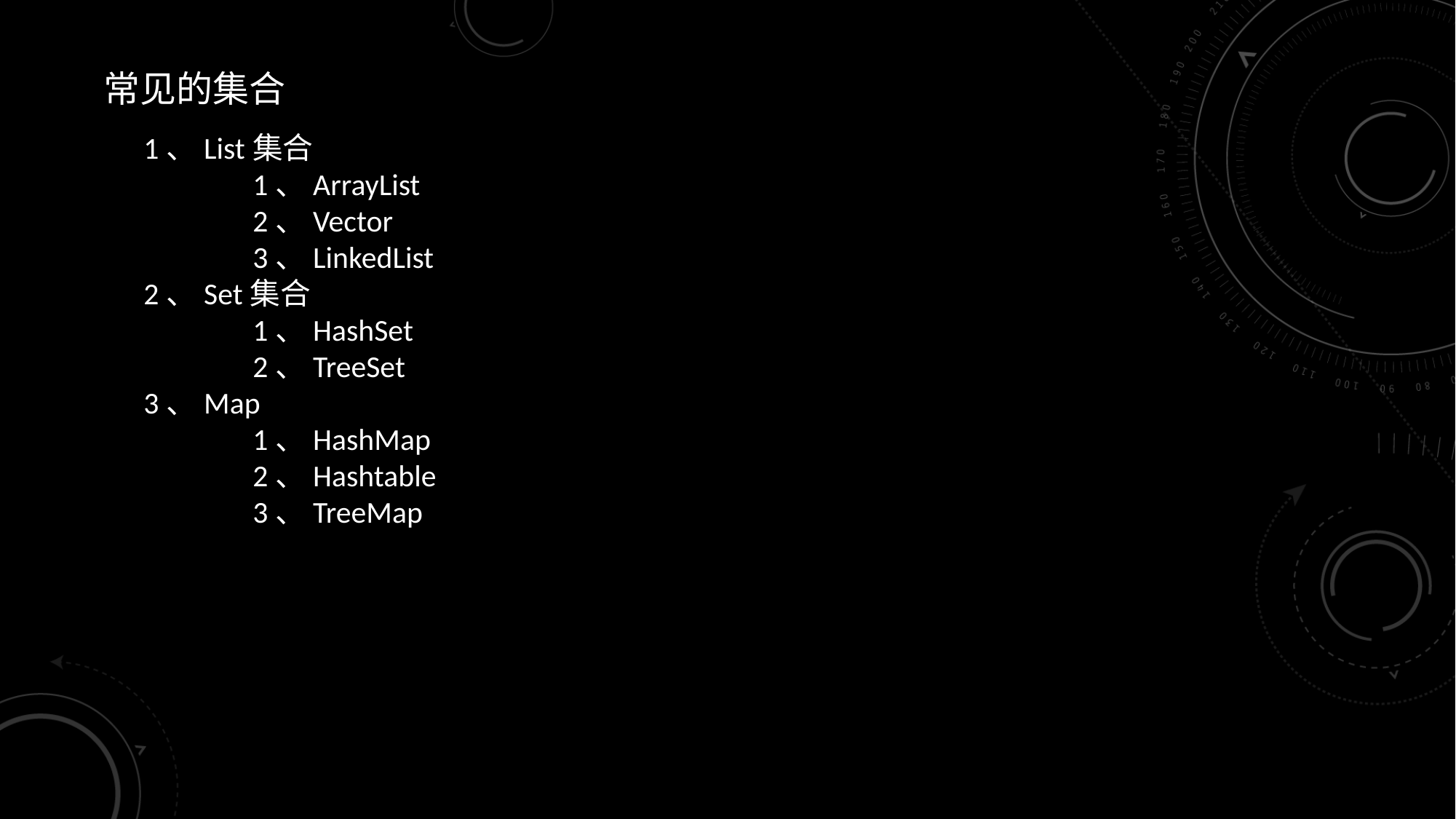

常见的集合
1、List集合
	1、ArrayList
	2、Vector
	3、LinkedList
2、Set集合
	1、HashSet
	2、TreeSet
3、Map
	1、HashMap
	2、Hashtable
	3、TreeMap